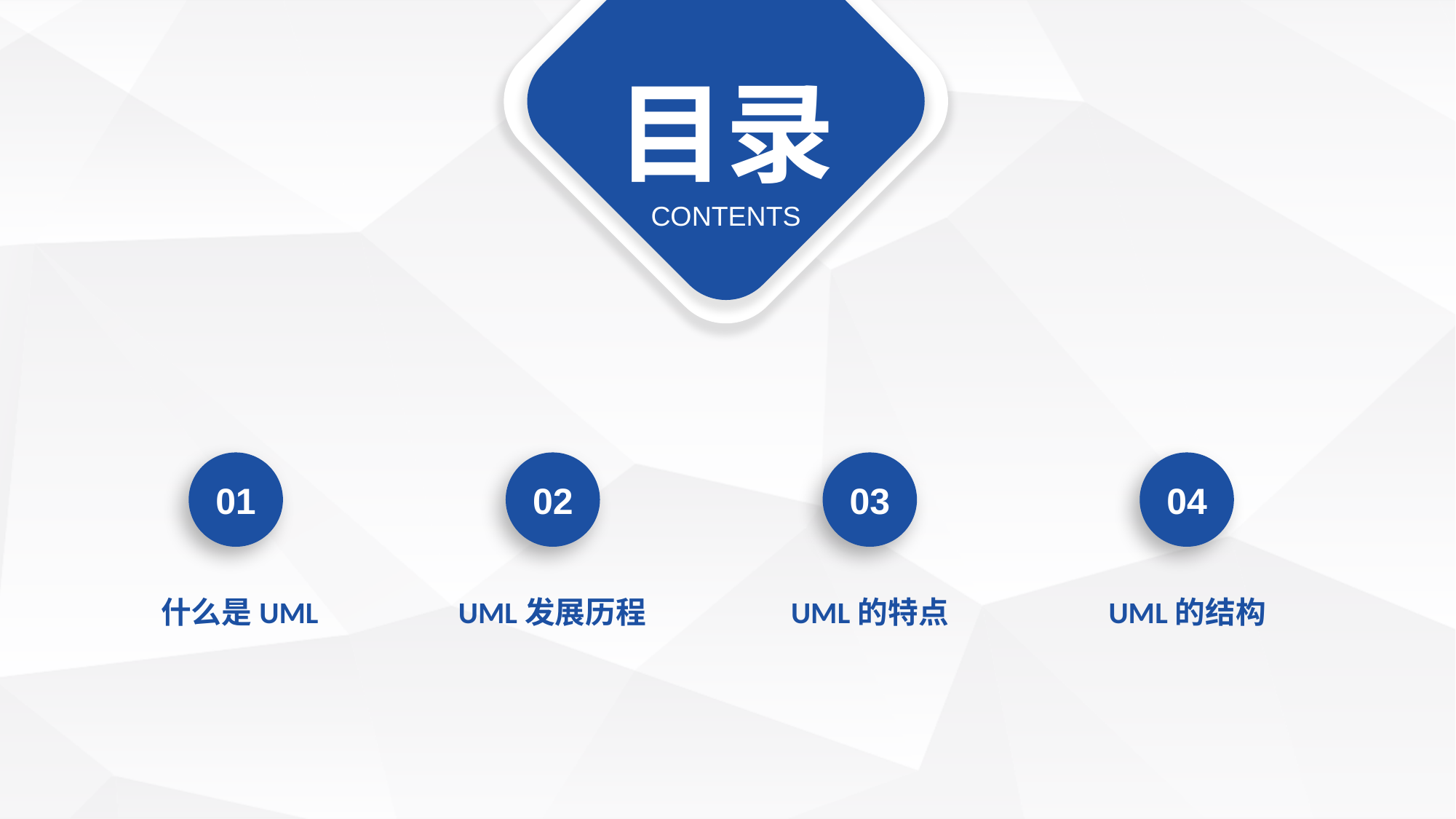

目录
CONTENTS
01
02
03
04
什么是UML
UML发展历程
UML的特点
UML的结构